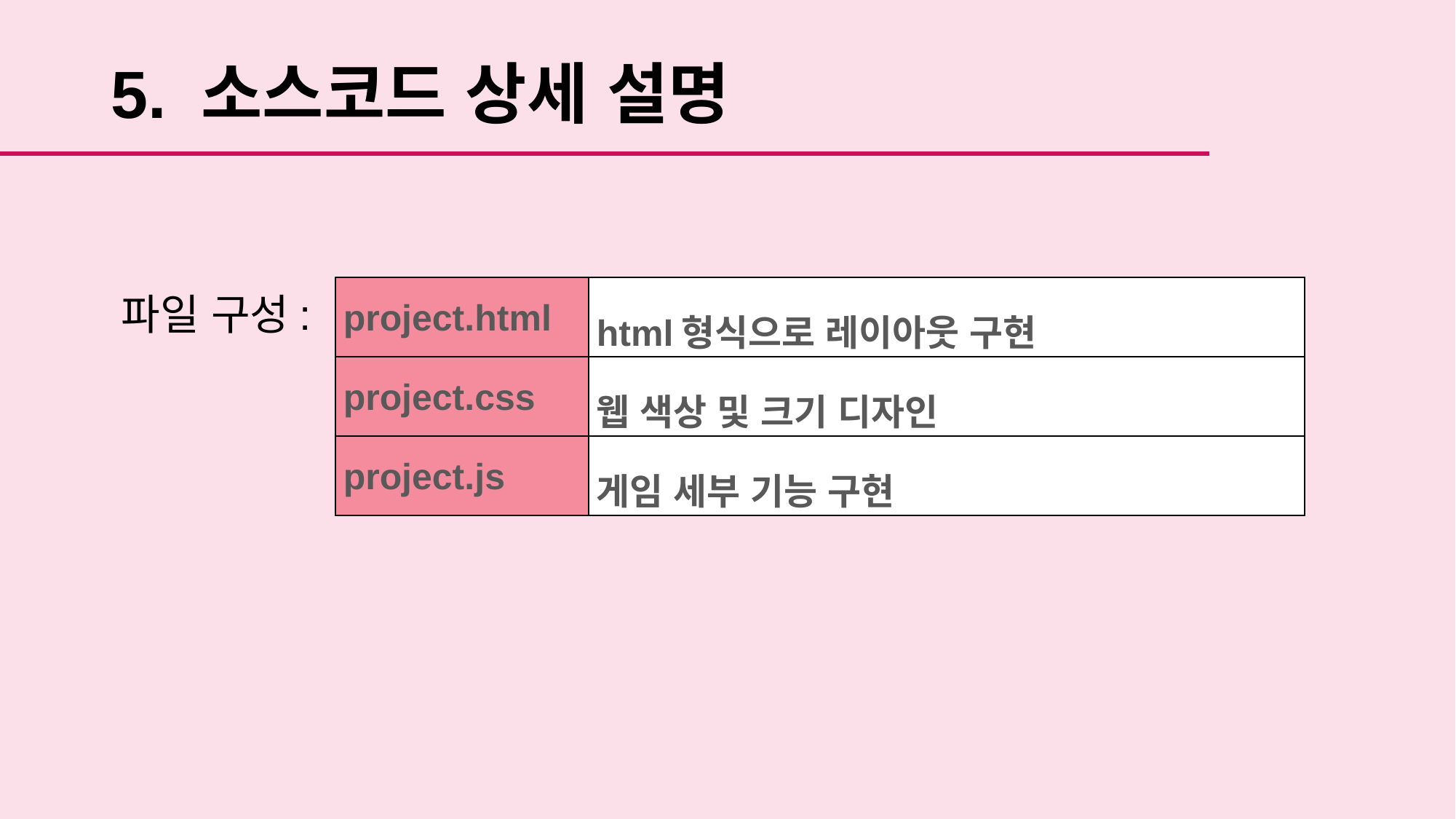

# 5. 소스코드 상세 설명
파일 구성:

| project.html | html형식으로 레이아웃 구현 |
| --- | --- |
| project.css | 웹 색상 및 크기 디자인 |
| project.js | 게임 세부 기능 구현 |